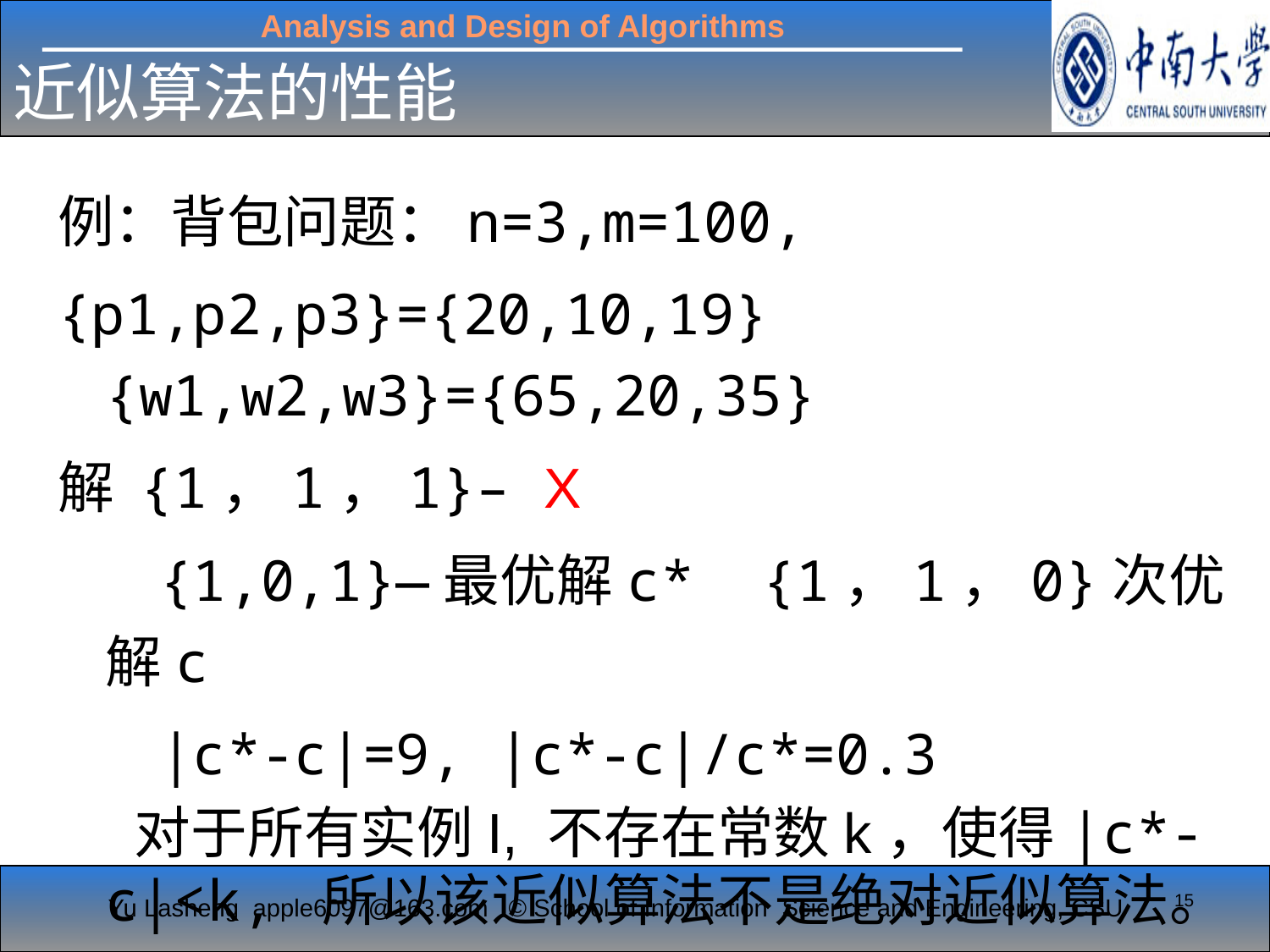

# 近似算法的性能
例：背包问题：n=3,m=100,
{p1,p2,p3}={20,10,19}{w1,w2,w3}={65,20,35}
解 {1，1，1}– X
   {1,0,1}—最优解c*  {1，1，0}次优解c
   |c*-c|=9, |c*-c|/c*=0.3
     对于所有实例I, 不存在常数k，使得|c*-c|<k, 所以该近似算法不是绝对近似算法。
15